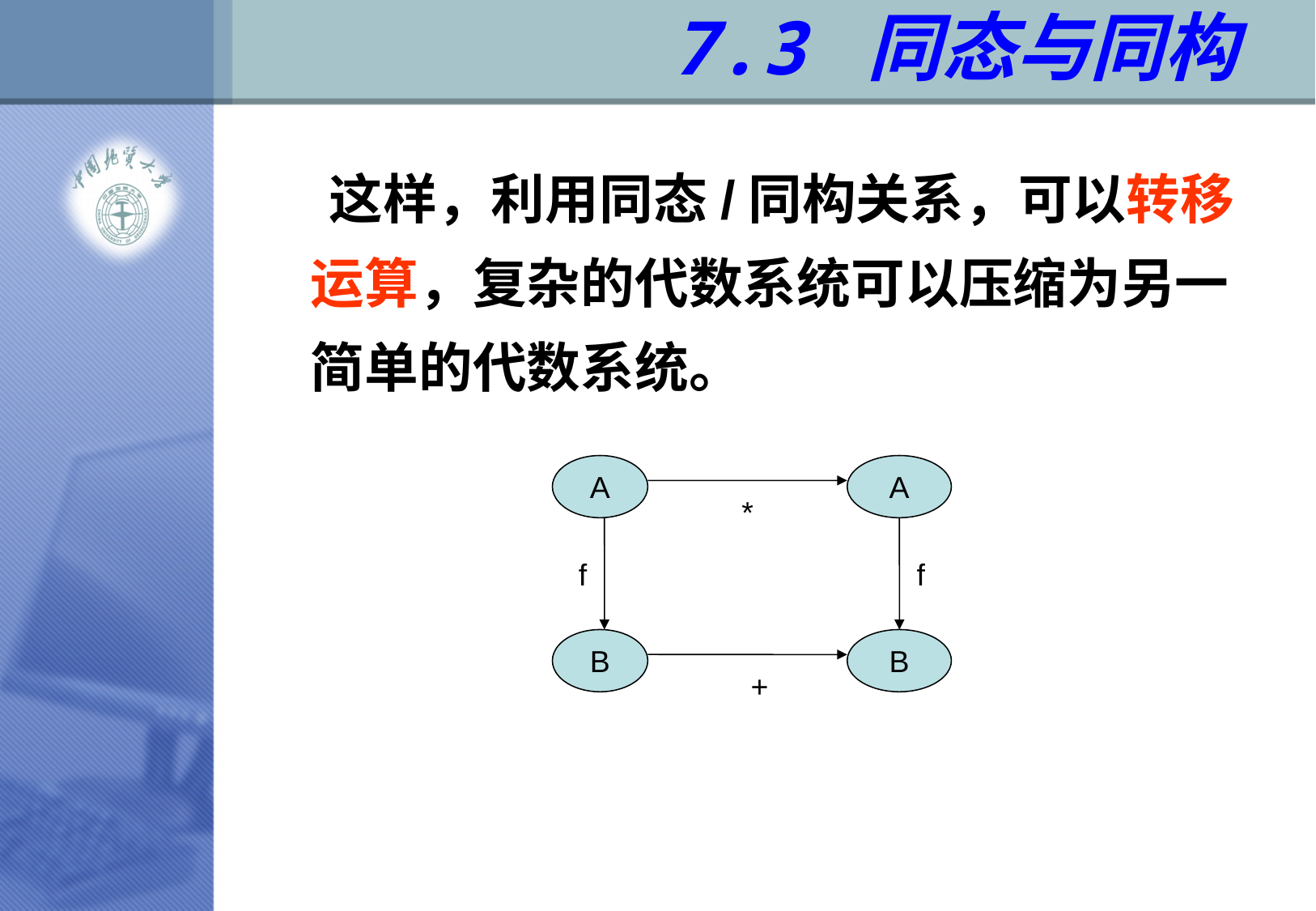

# 7.3 同态与同构
       这样，利用同态/同构关系，可以转移运算，复杂的代数系统可以压缩为另一简单的代数系统。
A
A

*

f
f
B
B

+